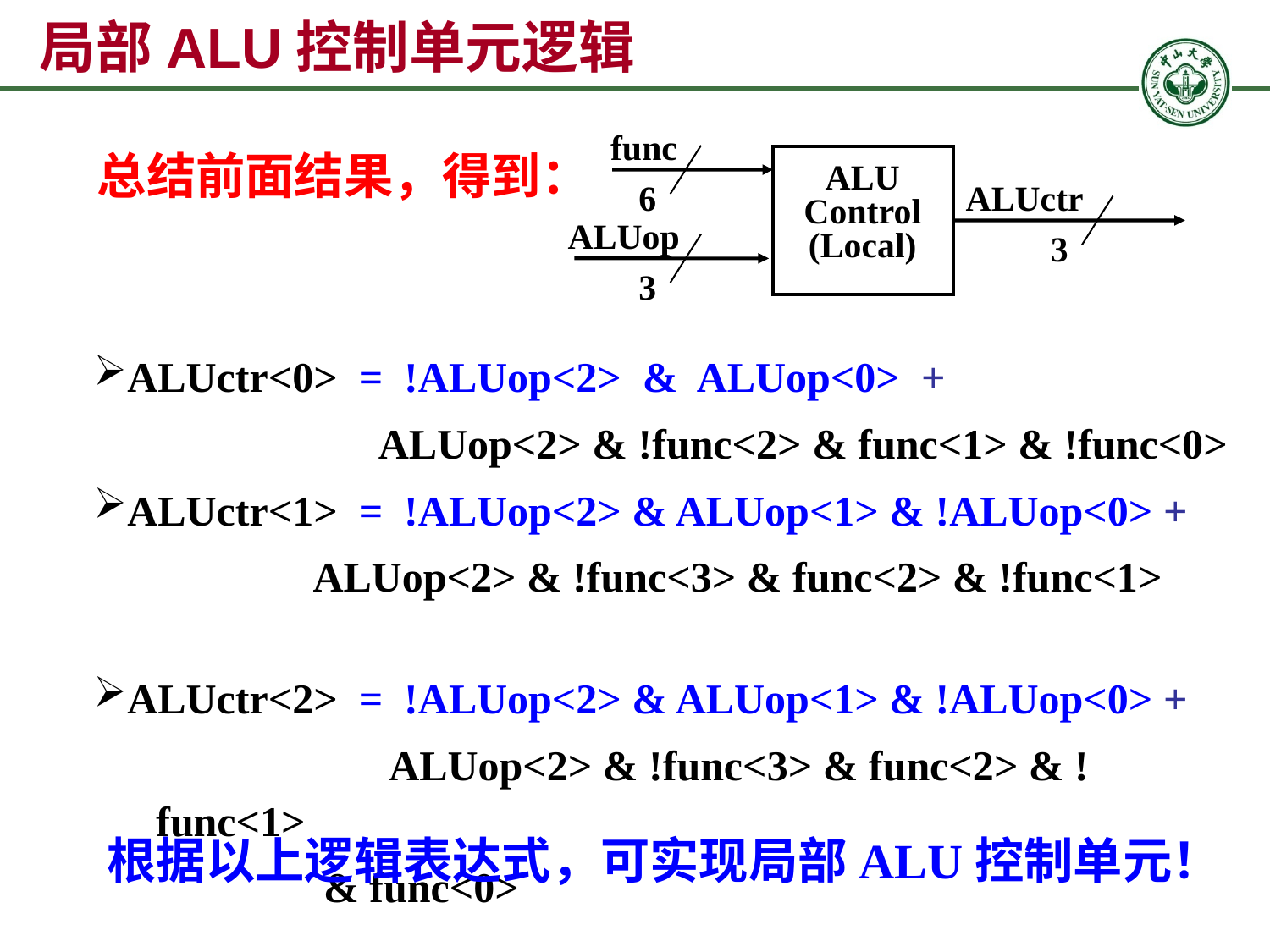

# 局部ALU控制单元逻辑
func

ALU
Control
(Local)

6
ALUctr

ALUop

3

3
总结前面结果，得到：
ALUctr<0>  =  !ALUop<2>  &  ALUop<0>  +
		         ALUop<2> & !func<2> & func<1> & !func<0>
ALUctr<1>  =  !ALUop<2> & ALUop<1> & !ALUop<0> +
                ALUop<2> & !func<3> & func<2> & !func<1>
ALUctr<2>  =  !ALUop<2> & ALUop<1> & !ALUop<0> +
		          ALUop<2> & !func<3> & func<2> & !func<1>
                 & func<0>

根据以上逻辑表达式，可实现局部ALU控制单元！